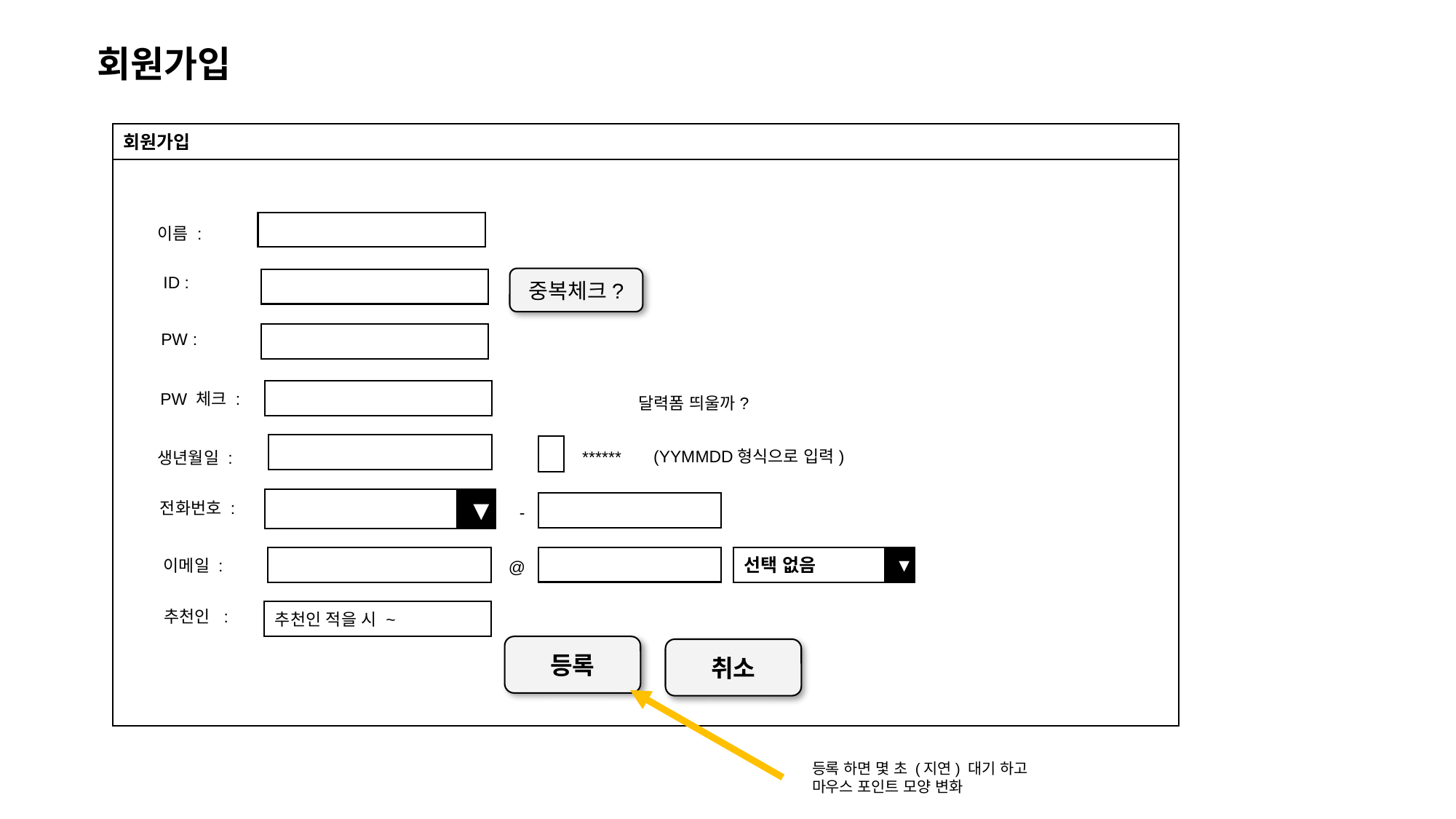

회원가입

회원가입

이름 :
ID :
중복체크?

PW :

PW 체크 :
달력폼 띄울까?

(YYMMDD형식으로 입력)
******
생년월일 :

▼
전화번호 :

-

선택 없음
▼

이메일 :
@
추천인  :
추천인 적을 시 ~
등록
취소
등록 하면 몇 초 (지연) 대기 하고
마우스 포인트 모양 변화